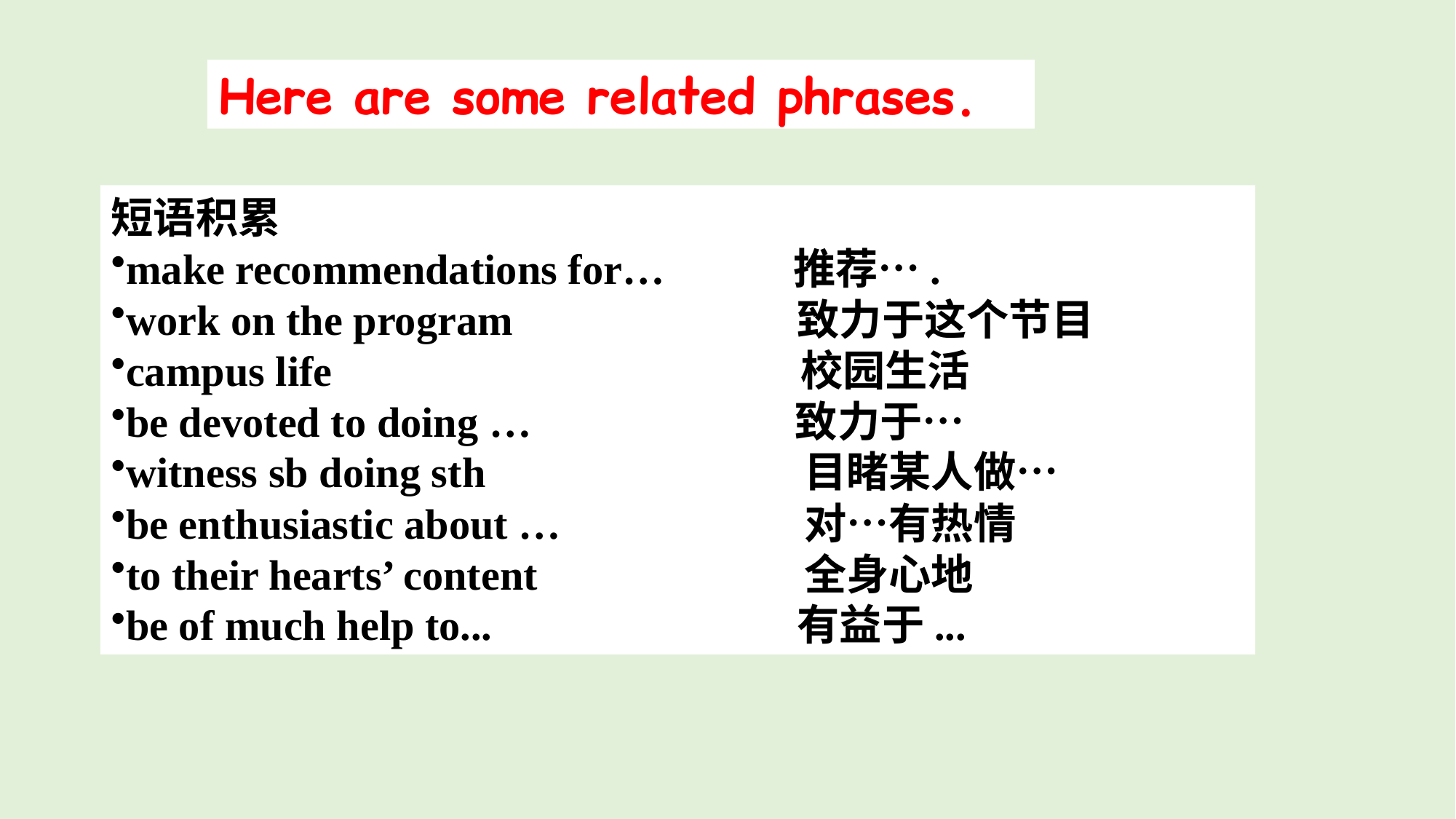

Here are some related phrases.
短语积累
make recommendations for…           推荐….
work on the program			  致力于这个节目
campus life		                       校园生活
be devoted to doing …                        致力于…
witness sb doing sth		             目睹某人做…
be enthusiastic about …	             对…有热情
to their hearts’ content		             全身心地
be of much help to...			  有益于...